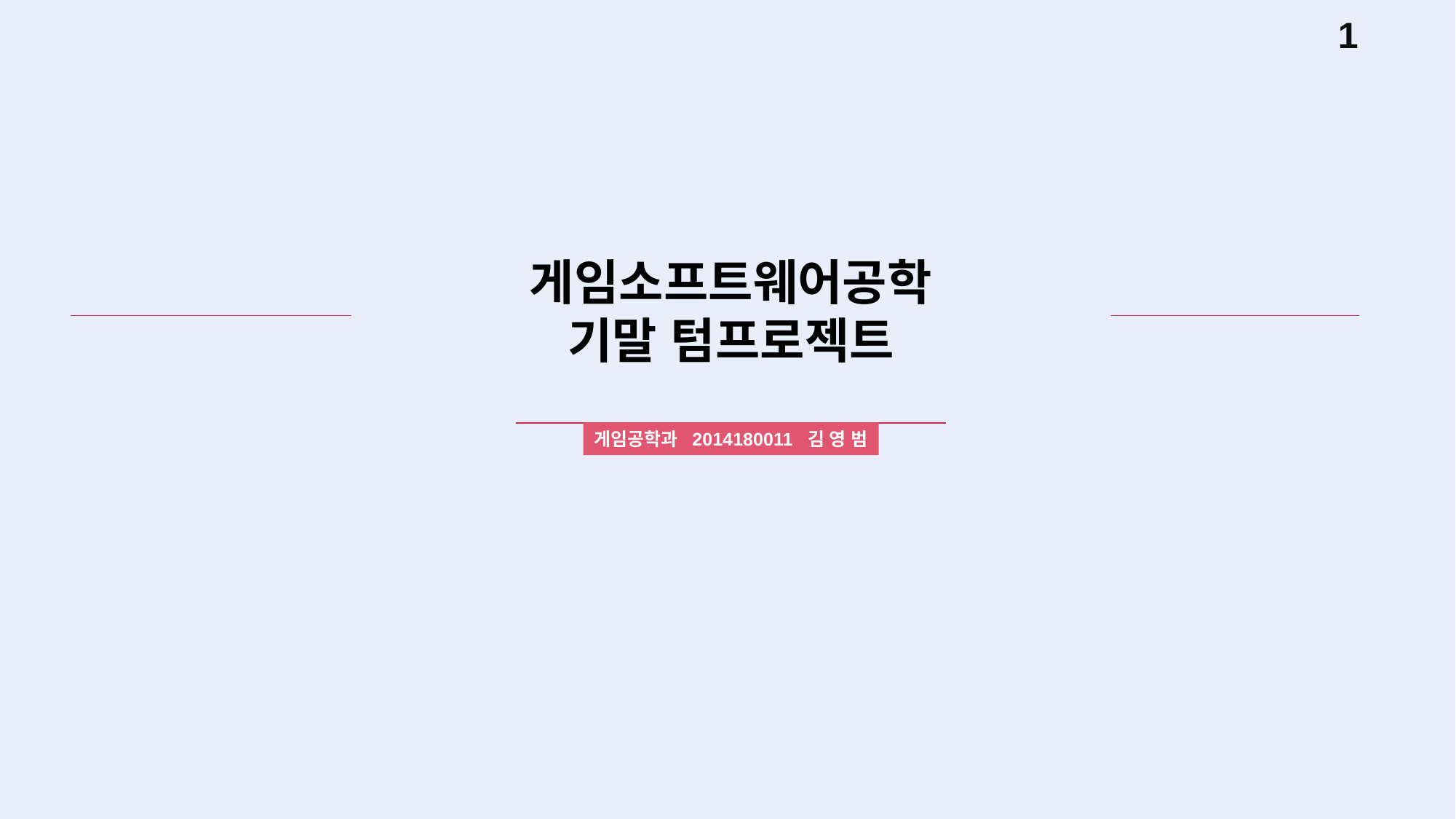

게임소프트웨어공학
기말 텀프로젝트
게임공학과  2014180011  김 영 범